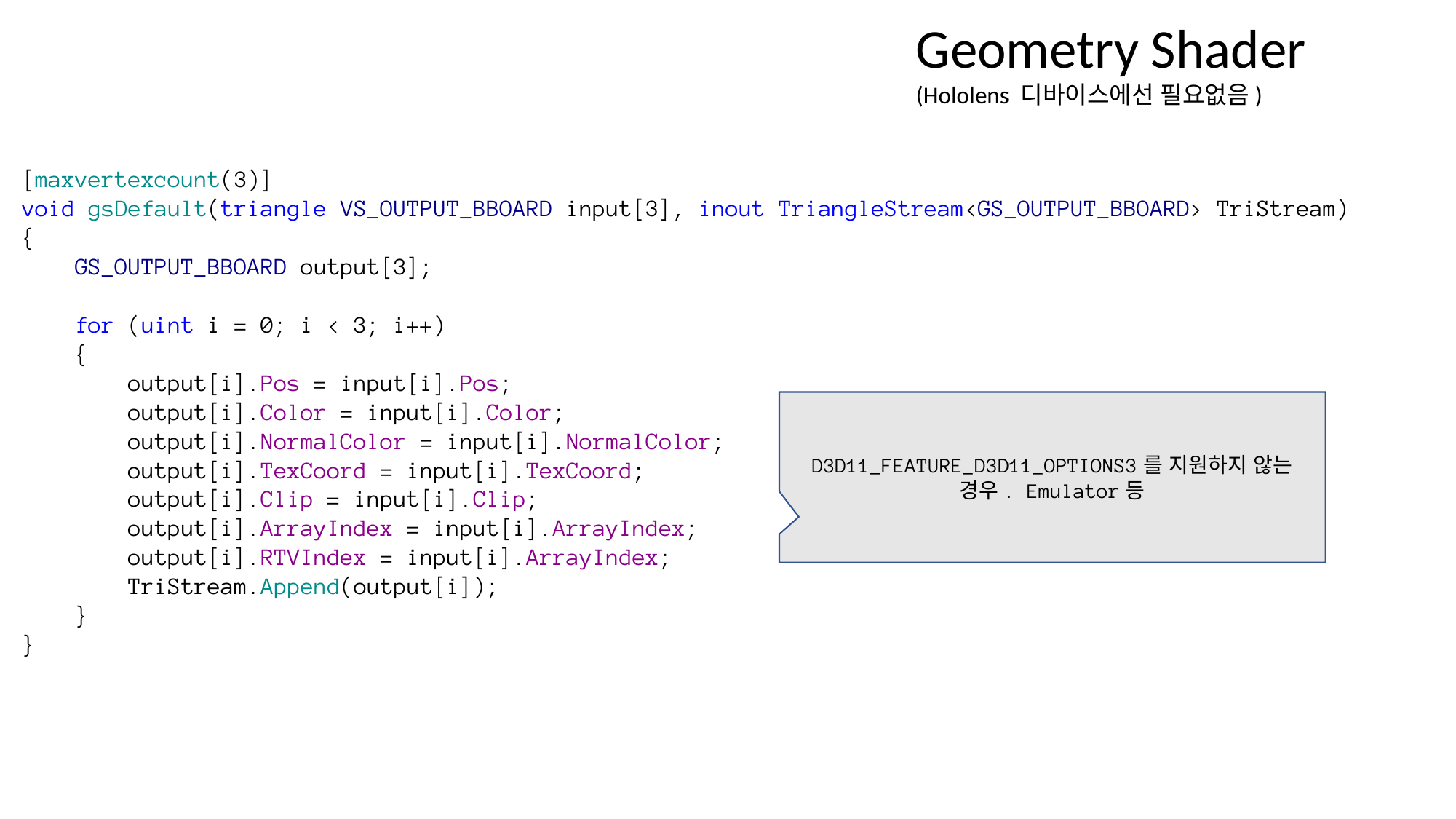

Geometry Shader
(Hololens 디바이스에선 필요없음)

[maxvertexcount(3)]
void gsDefault(triangle VS_OUTPUT_BBOARD input[3], inout TriangleStream<GS_OUTPUT_BBOARD> TriStream)
{
    GS_OUTPUT_BBOARD output[3];

    for (uint i = 0; i < 3; i++)
    {
        output[i].Pos = input[i].Pos;
        output[i].Color = input[i].Color;
        output[i].NormalColor = input[i].NormalColor;
        output[i].TexCoord = input[i].TexCoord;
        output[i].Clip = input[i].Clip;
        output[i].ArrayIndex = input[i].ArrayIndex;
        output[i].RTVIndex = input[i].ArrayIndex;
        TriStream.Append(output[i]);
    }
}
D3D11_FEATURE_D3D11_OPTIONS3를 지원하지 않는 경우. Emulator등